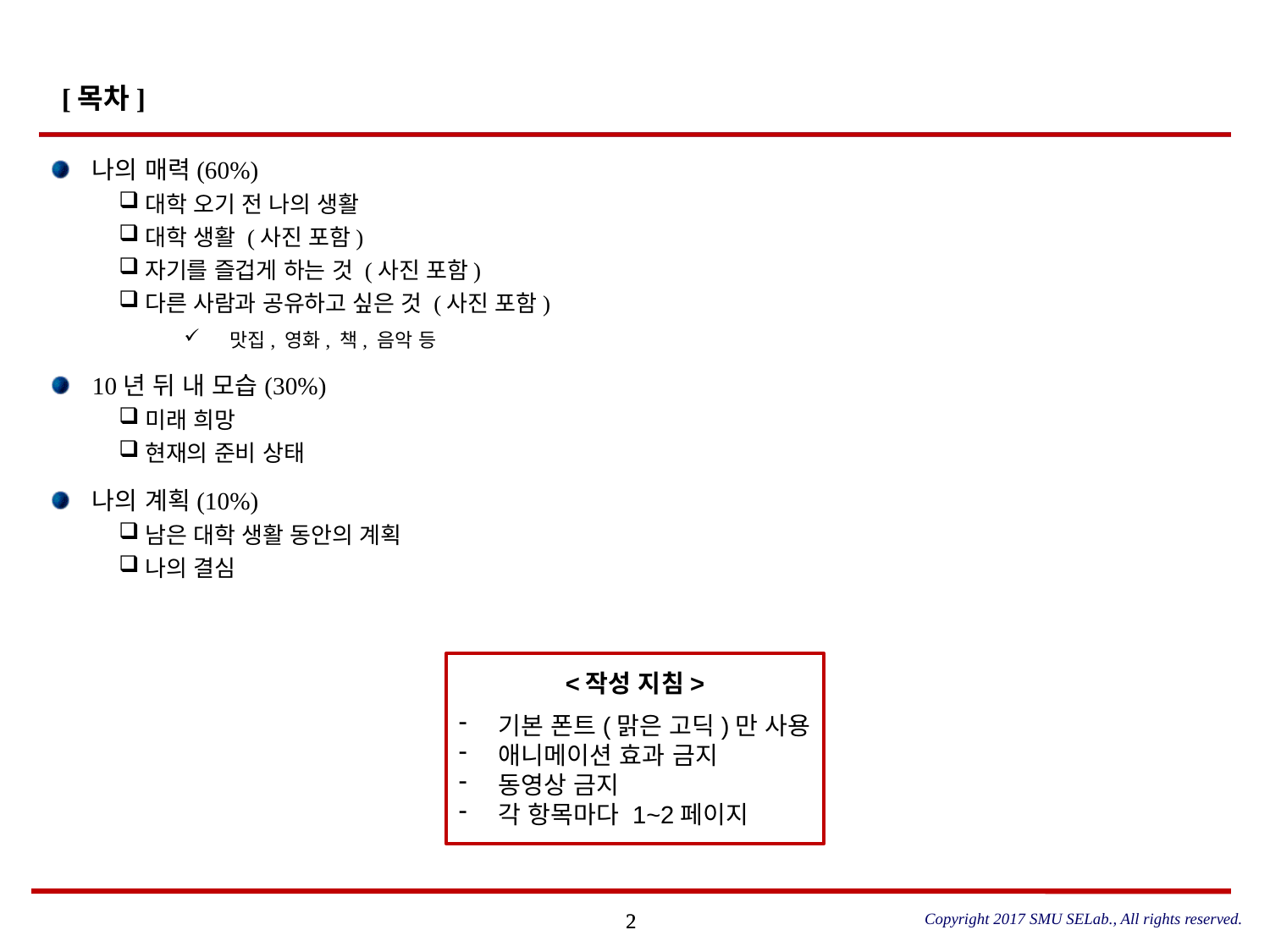

# [목차]
나의 매력(60%)
대학 오기 전 나의 생활
대학 생활 (사진 포함)
자기를 즐겁게 하는 것 (사진 포함)
다른 사람과 공유하고 싶은 것 (사진 포함)
맛집, 영화, 책, 음악 등
10년 뒤 내 모습(30%)
미래 희망
현재의 준비 상태
나의 계획(10%)
남은 대학 생활 동안의 계획
나의 결심

<작성 지침>

기본 폰트(맑은 고딕)만 사용
애니메이션 효과 금지
동영상 금지
각 항목마다 1~2페이지
Copyright 2017 SMU SELab., All rights reserved.